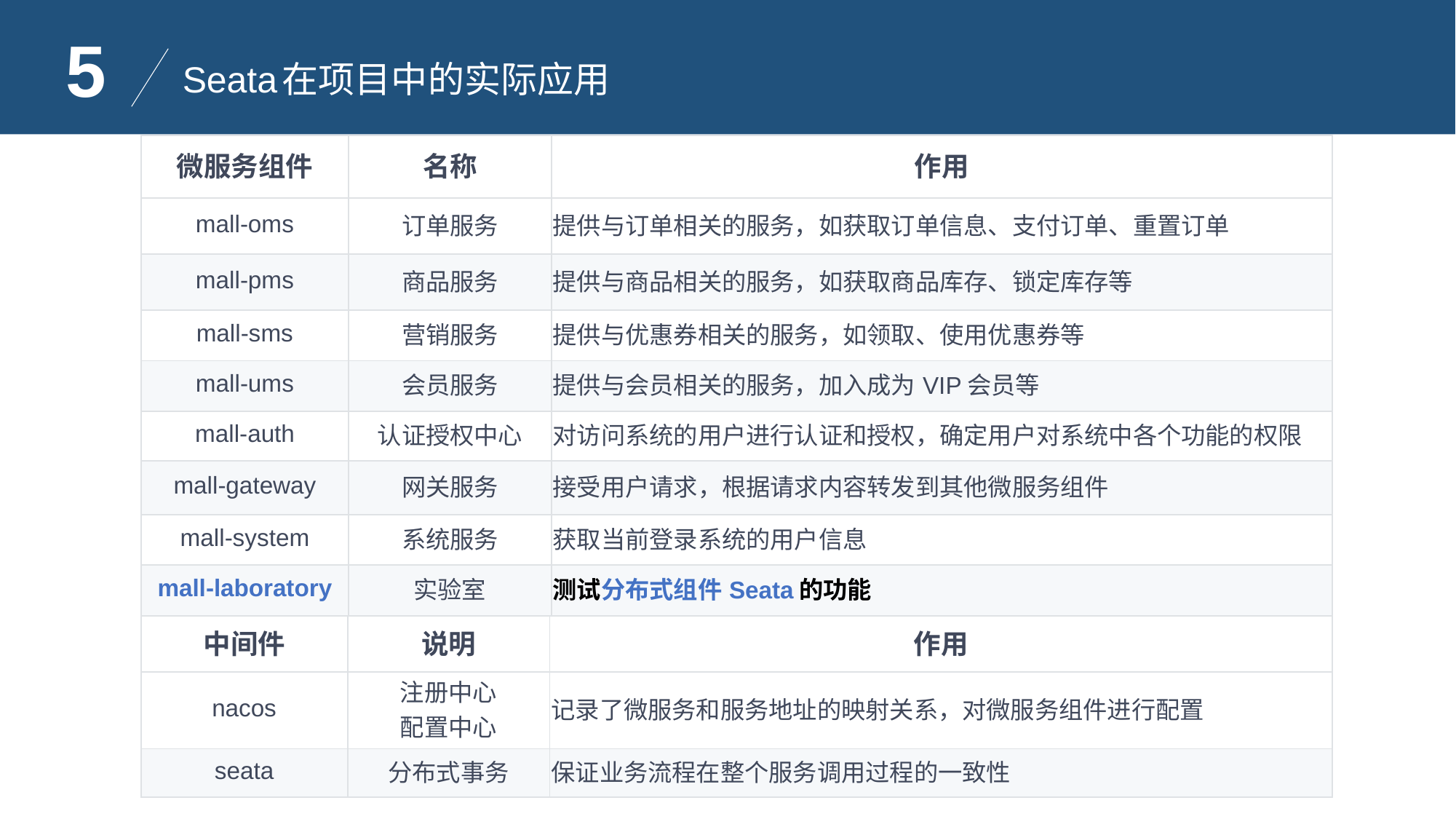

5
Seata在项目中的实际应用
| 微服务组件 | 名称 | 作用 |
| --- | --- | --- |
| mall-oms | 订单服务 | 提供与订单相关的服务，如获取订单信息、支付订单、重置订单 |
| mall-pms | 商品服务 | 提供与商品相关的服务，如获取商品库存、锁定库存等 |
| mall-sms | 营销服务 | 提供与优惠券相关的服务，如领取、使用优惠券等 |
| mall-ums | 会员服务 | 提供与会员相关的服务，加入成为VIP会员等 |
| mall-auth | 认证授权中心 | 对访问系统的用户进行认证和授权，确定用户对系统中各个功能的权限 |
| mall-gateway | 网关服务 | 接受用户请求，根据请求内容转发到其他微服务组件 |
| mall-system | 系统服务 | 获取当前登录系统的用户信息 |
| mall-laboratory | 实验室 | 测试分布式组件Seata的功能 |
| 中间件 | 说明 | 作用 |
| --- | --- | --- |
| nacos | 注册中心 配置中心 | 记录了微服务和服务地址的映射关系，对微服务组件进行配置 |
| seata | 分布式事务 | 保证业务流程在整个服务调用过程的一致性 |